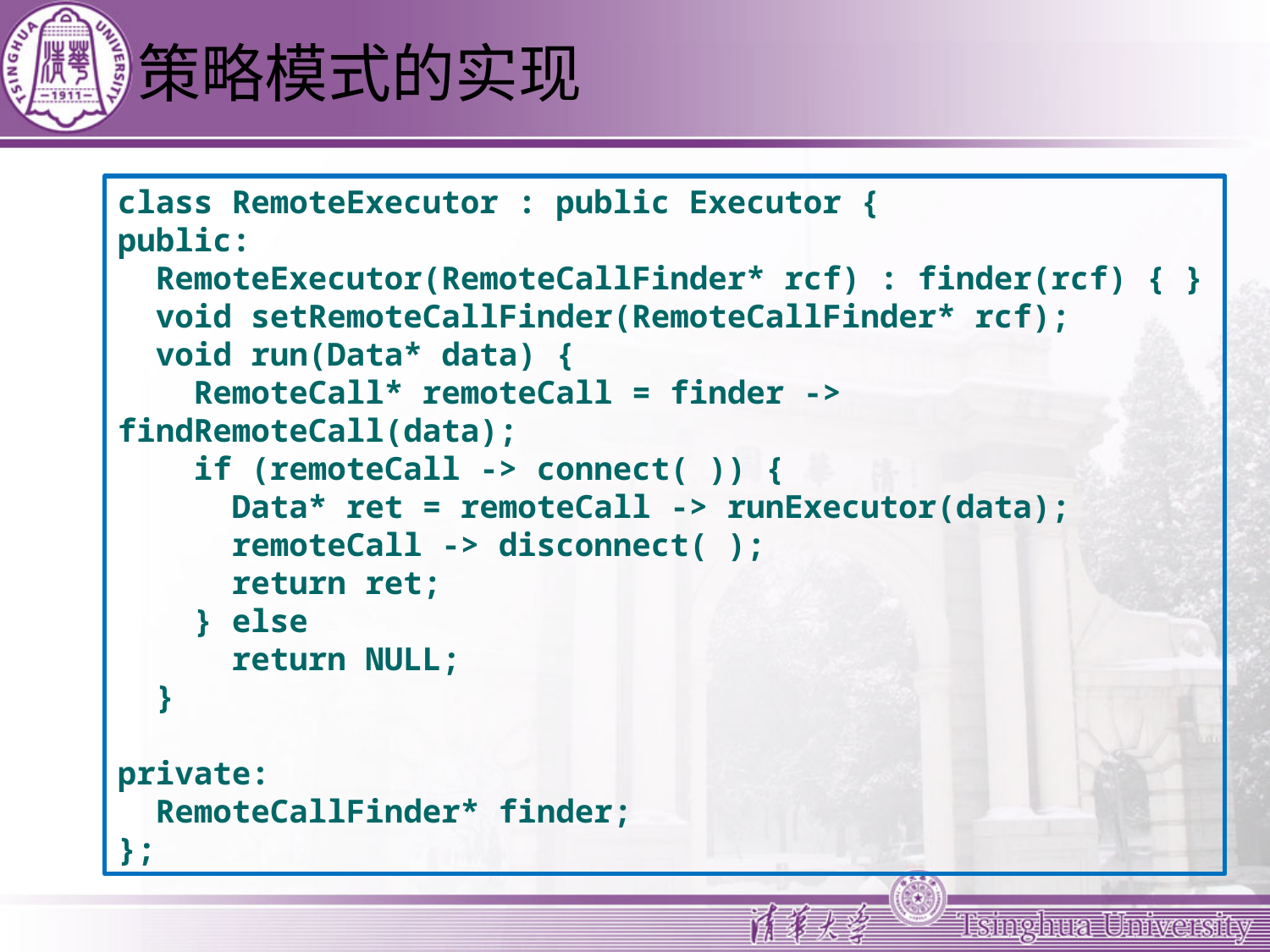

# 策略模式的实现
class RemoteExecutor : public Executor {
public:
  RemoteExecutor(RemoteCallFinder* rcf) : finder(rcf) { }
  void setRemoteCallFinder(RemoteCallFinder* rcf);
  void run(Data* data) {
    RemoteCall* remoteCall = finder -> findRemoteCall(data);
    if (remoteCall -> connect( )) {
      Data* ret = remoteCall -> runExecutor(data);
      remoteCall -> disconnect( );
      return ret;
    } else
      return NULL;
  }

private:
  RemoteCallFinder* finder;
};